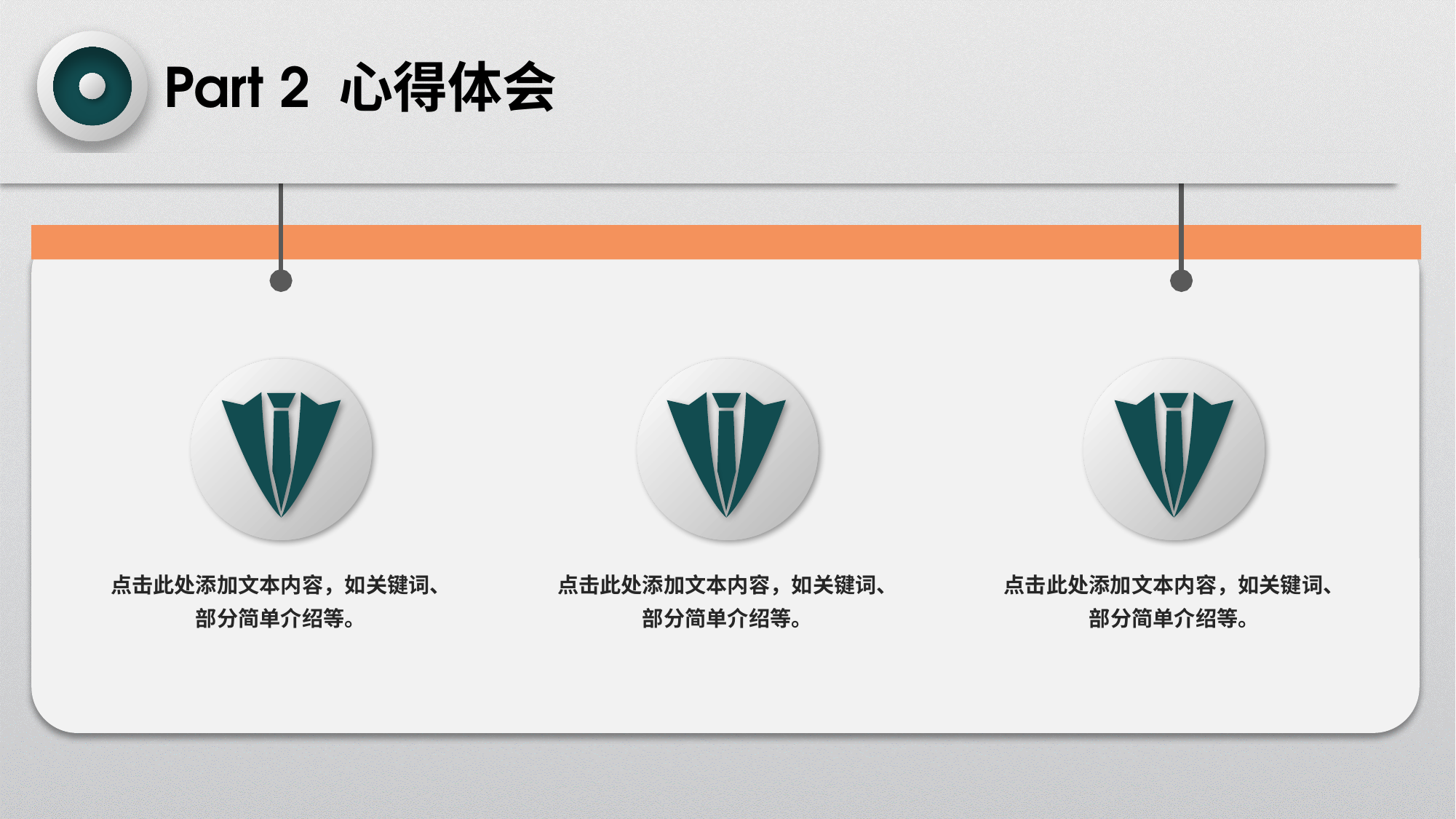

Part 2 心得体会

点击此处添加文本内容，如关键词、
部分简单介绍等。
点击此处添加文本内容，如关键词、
部分简单介绍等。
点击此处添加文本内容，如关键词、
部分简单介绍等。